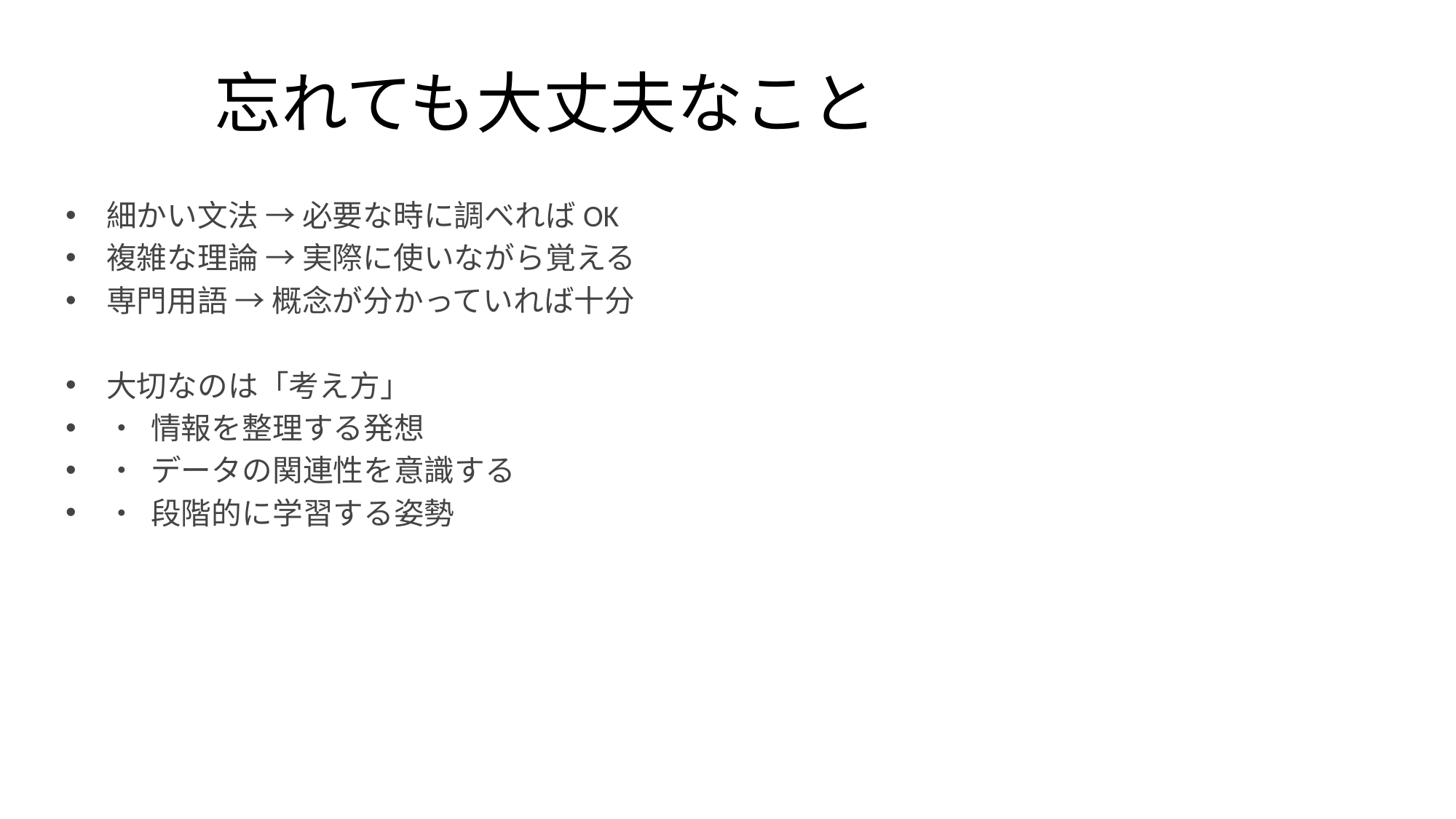

# 忘れても大丈夫なこと
細かい文法 → 必要な時に調べればOK
複雑な理論 → 実際に使いながら覚える
専門用語 → 概念が分かっていれば十分

大切なのは「考え方」
• 情報を整理する発想
• データの関連性を意識する
• 段階的に学習する姿勢